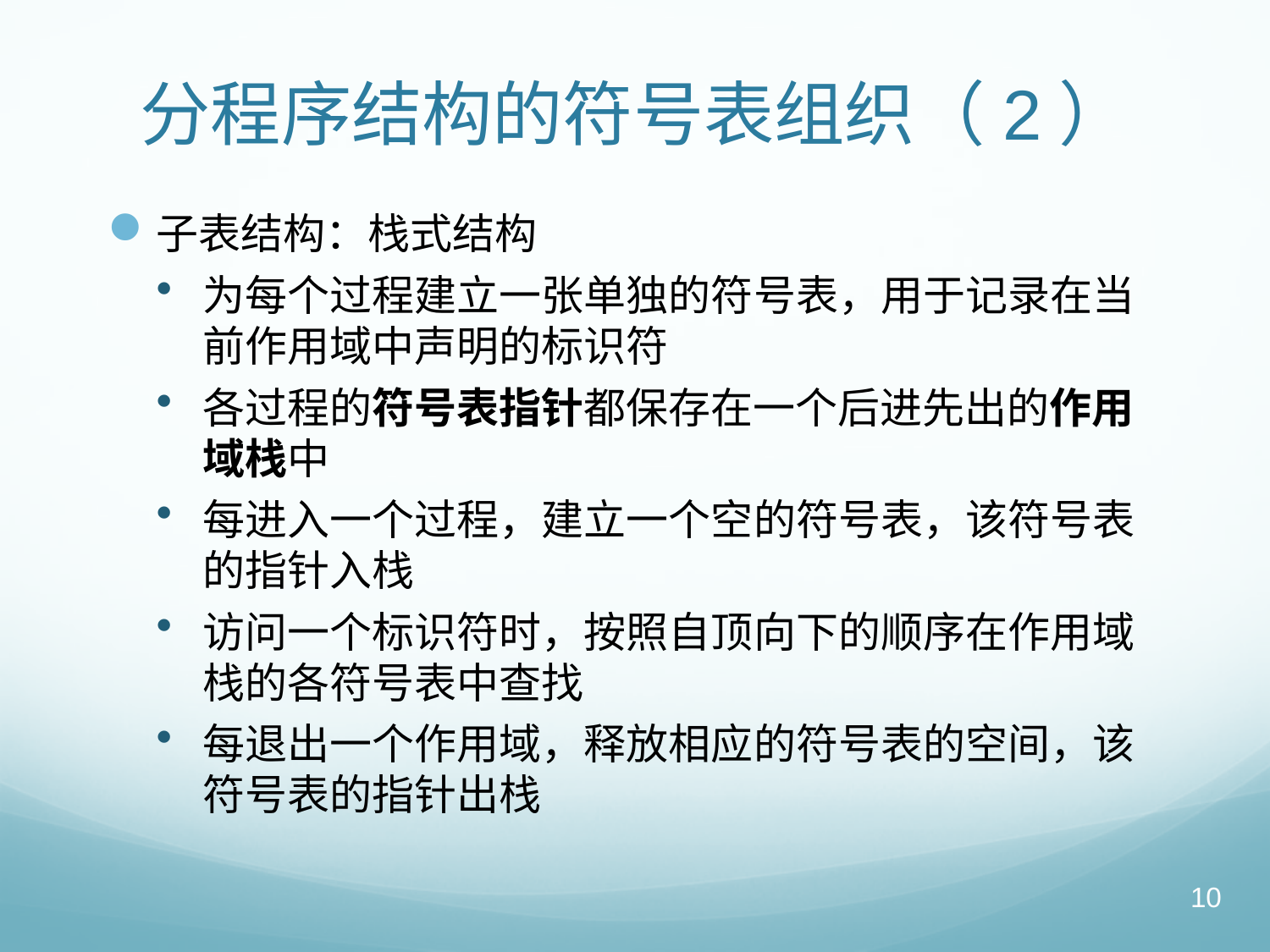

# 分程序结构的符号表组织（2）
子表结构：栈式结构
为每个过程建立一张单独的符号表，用于记录在当前作用域中声明的标识符
各过程的符号表指针都保存在一个后进先出的作用域栈中
每进入一个过程，建立一个空的符号表，该符号表的指针入栈
访问一个标识符时，按照自顶向下的顺序在作用域栈的各符号表中查找
每退出一个作用域，释放相应的符号表的空间，该符号表的指针出栈
10